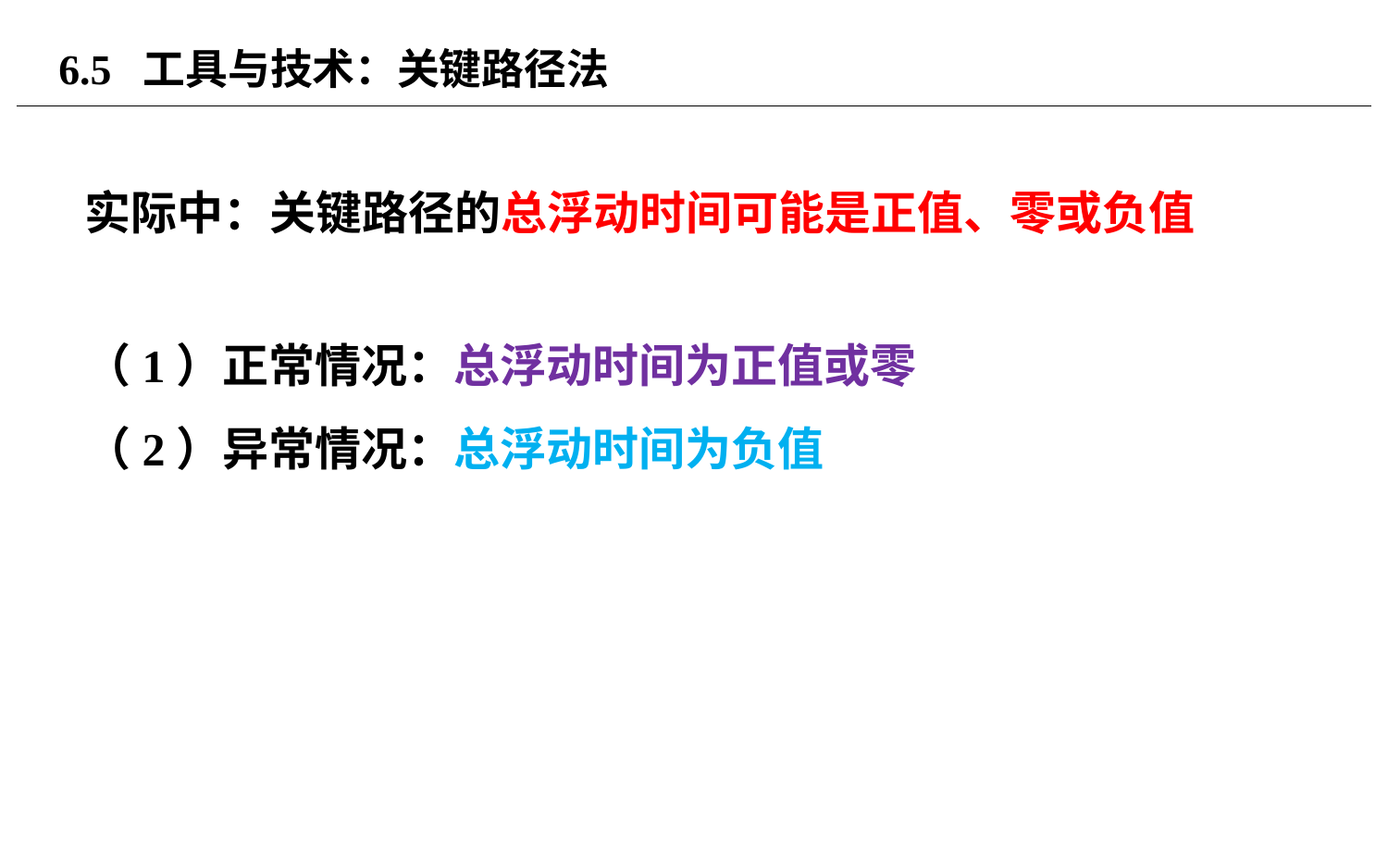

# 6.5  工具与技术：关键路径法
实际中：关键路径的总浮动时间可能是正值、零或负值

（1）正常情况：总浮动时间为正值或零
（2）异常情况：总浮动时间为负值